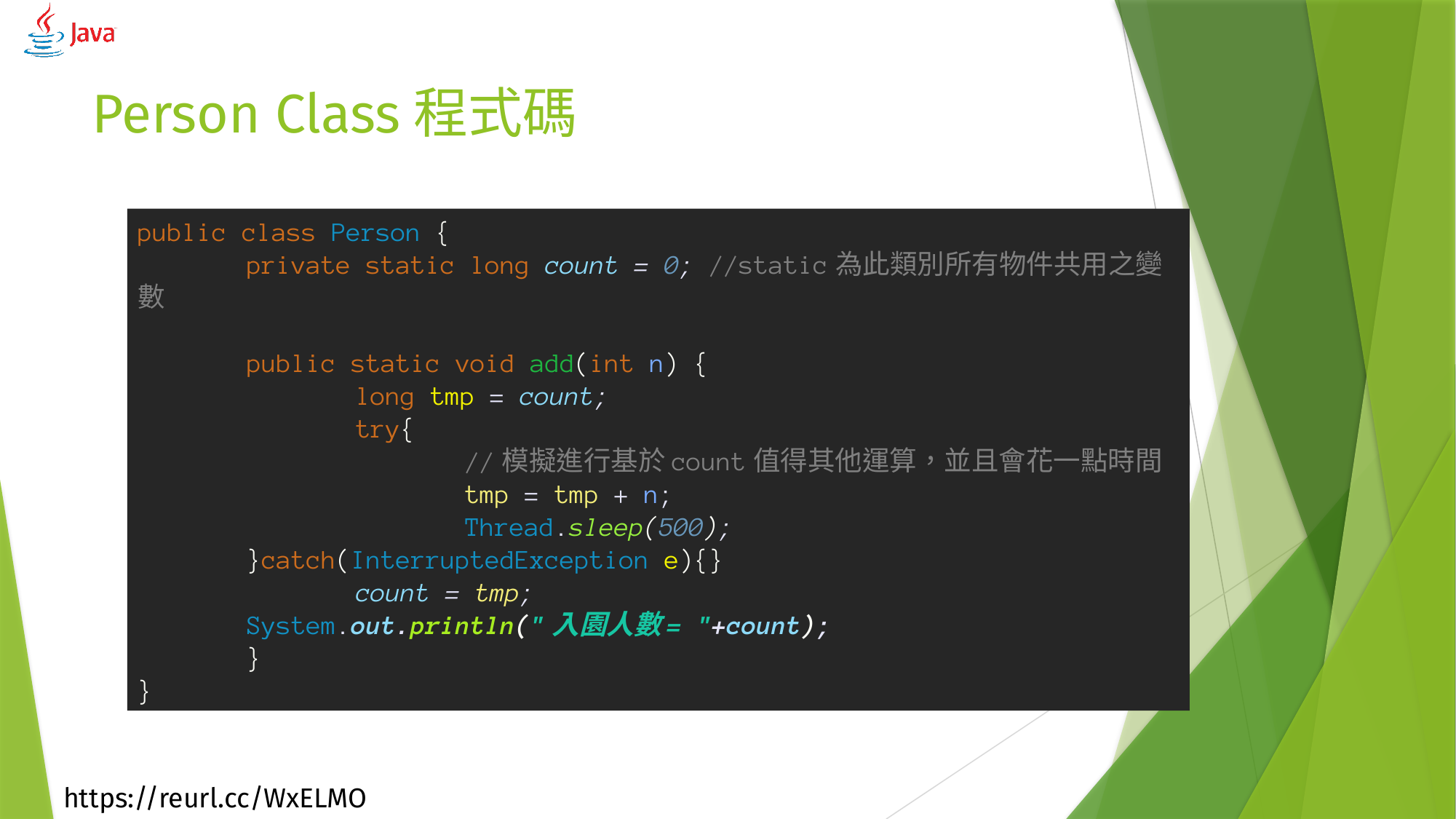

# Person Class程式碼
public class Person {
	private static long count = 0; //static為此類別所有物件共用之變數

	public static void add(int n) {
		long tmp = count;
		try{
			//模擬進行基於count值得其他運算，並且會花一點時間
			tmp = tmp + n;
			Thread.sleep(500);
    	}catch(InterruptedException e){}
		count = tmp;
    	System.out.println("入園人數= "+count);
	}
}